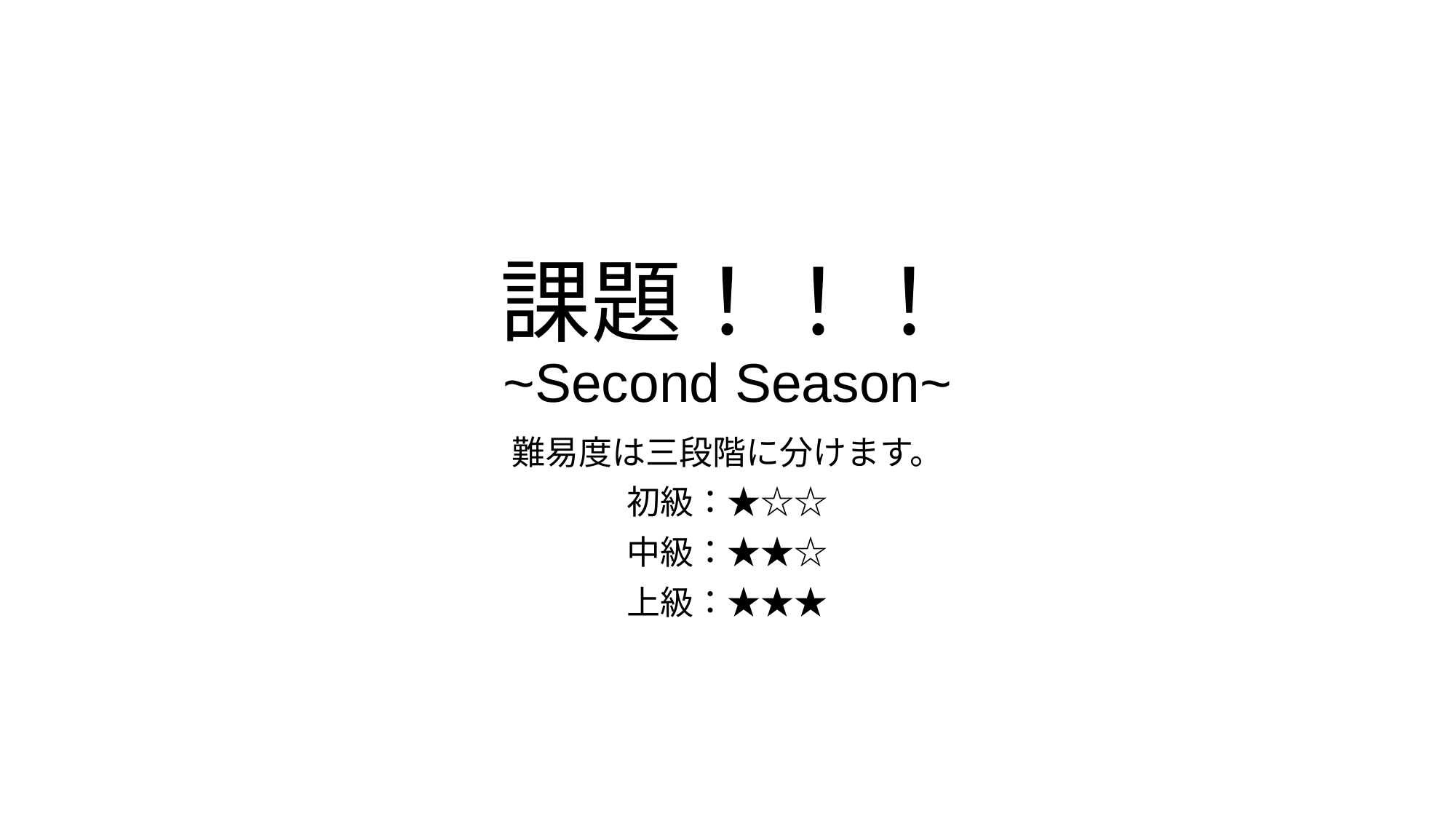

# 課題！！！ ~Second Season~
難易度は三段階に分けます。
初級：★☆☆
中級：★★☆
上級：★★★